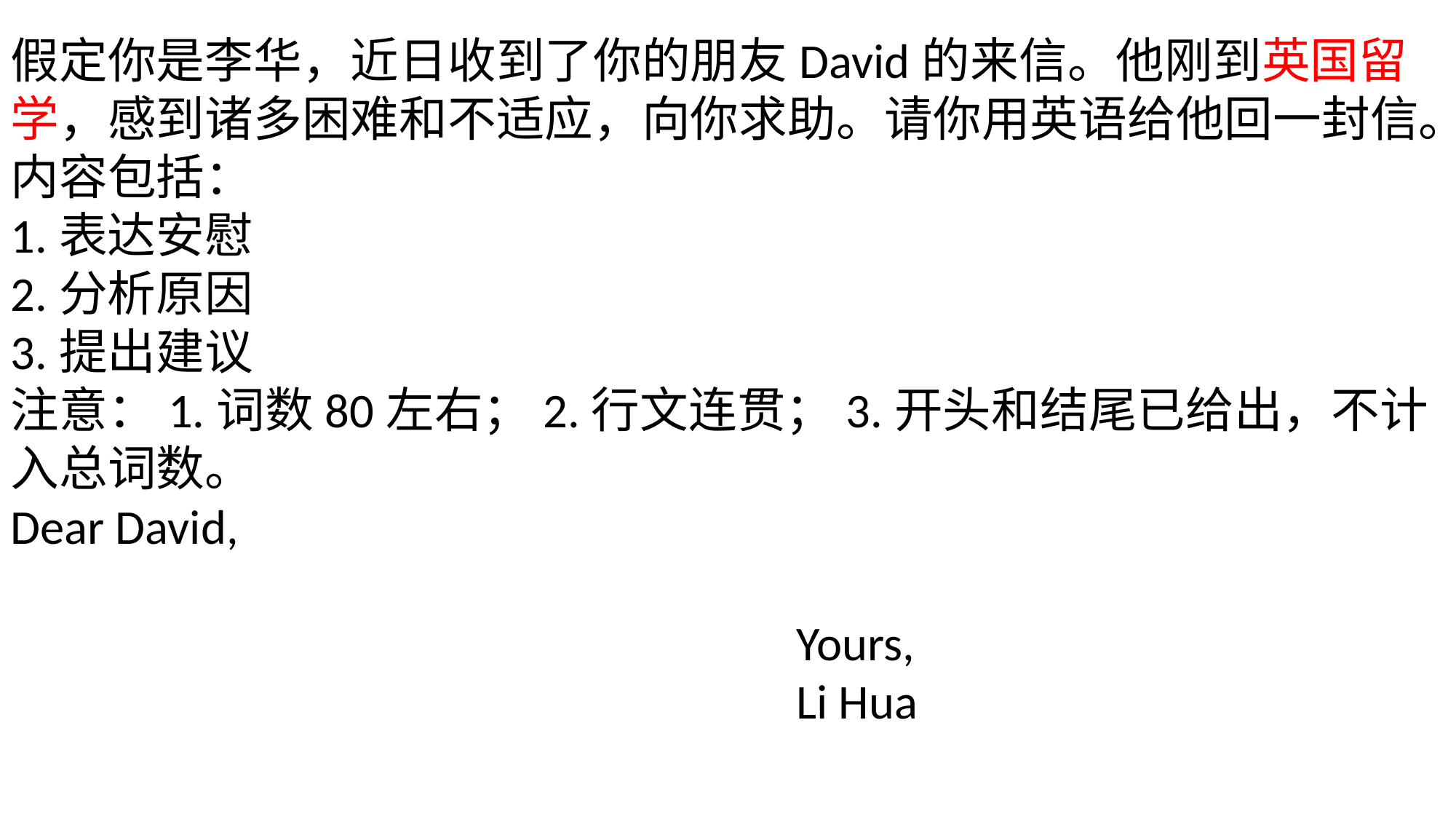

假定你是李华，近日收到了你的朋友David的来信。他刚到英国留学，感到诸多困难和不适应，向你求助。请你用英语给他回一封信。内容包括：
1.表达安慰
2.分析原因
3.提出建议
注意：1.词数80左右；2.行文连贯；3.开头和结尾已给出，不计入总词数。
Dear David,

                                                                        Yours,
                                                                        Li Hua